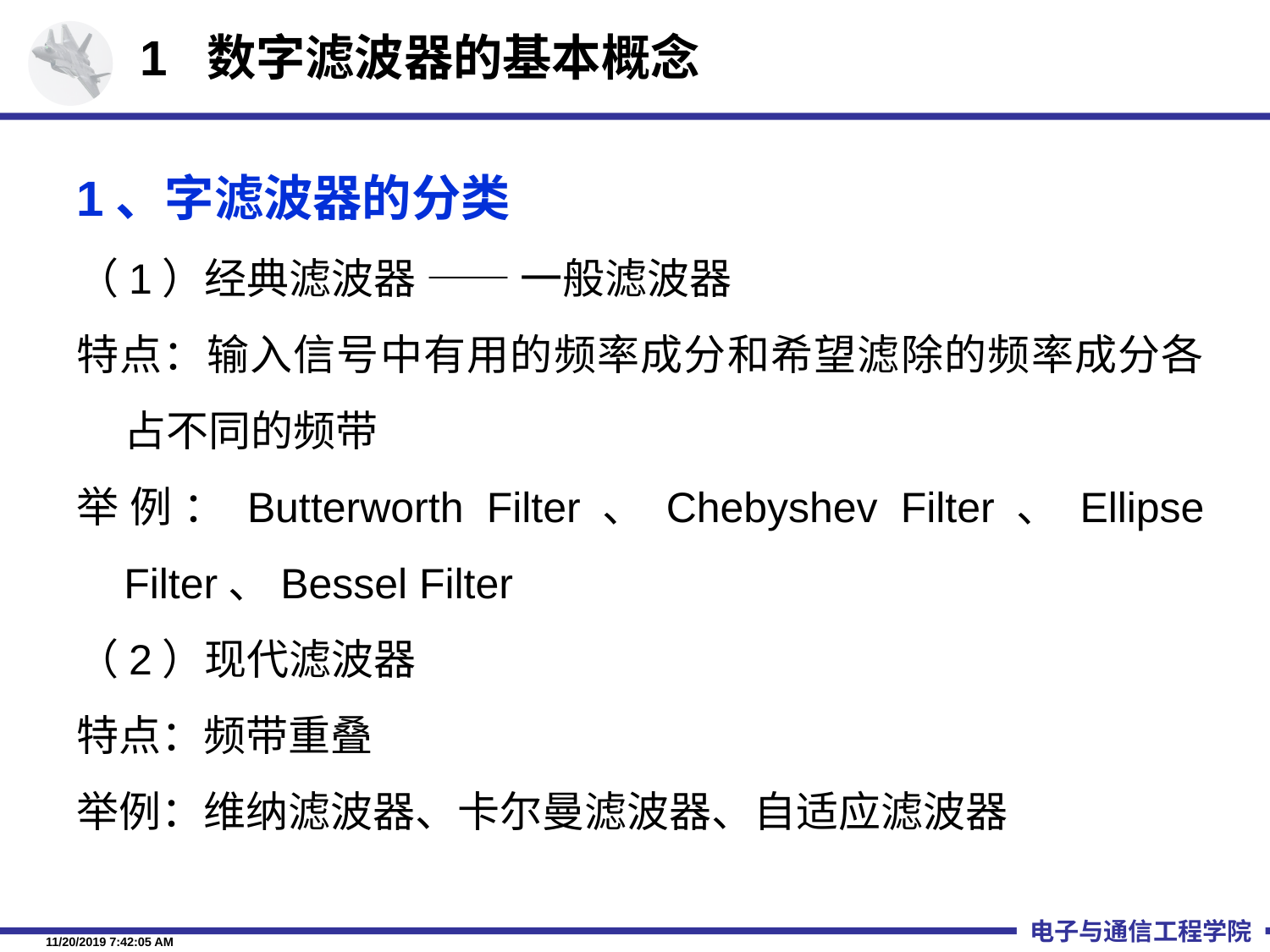

# 1  数字滤波器的基本概念
1、字滤波器的分类
（1）经典滤波器 —— 一般滤波器
特点：输入信号中有用的频率成分和希望滤除的频率成分各占不同的频带
举例：Butterworth Filter、Chebyshev Filter、Ellipse Filter、Bessel Filter
（2）现代滤波器
特点：频带重叠
举例：维纳滤波器、卡尔曼滤波器、自适应滤波器